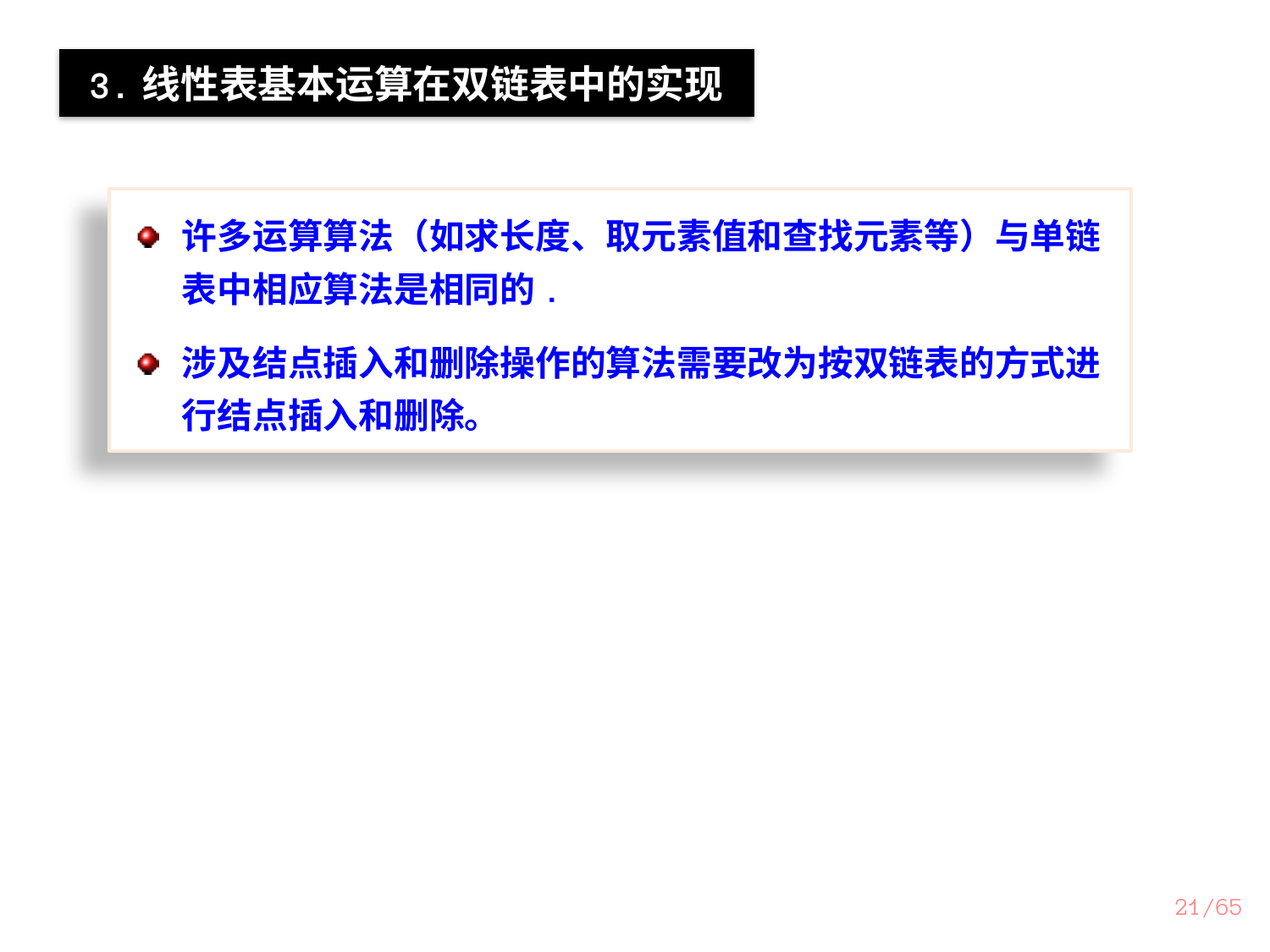

3.线性表基本运算在双链表中的实现
许多运算算法（如求长度、取元素值和查找元素等）与单链表中相应算法是相同的.
涉及结点插入和删除操作的算法需要改为按双链表的方式进行结点插入和删除。
21/65